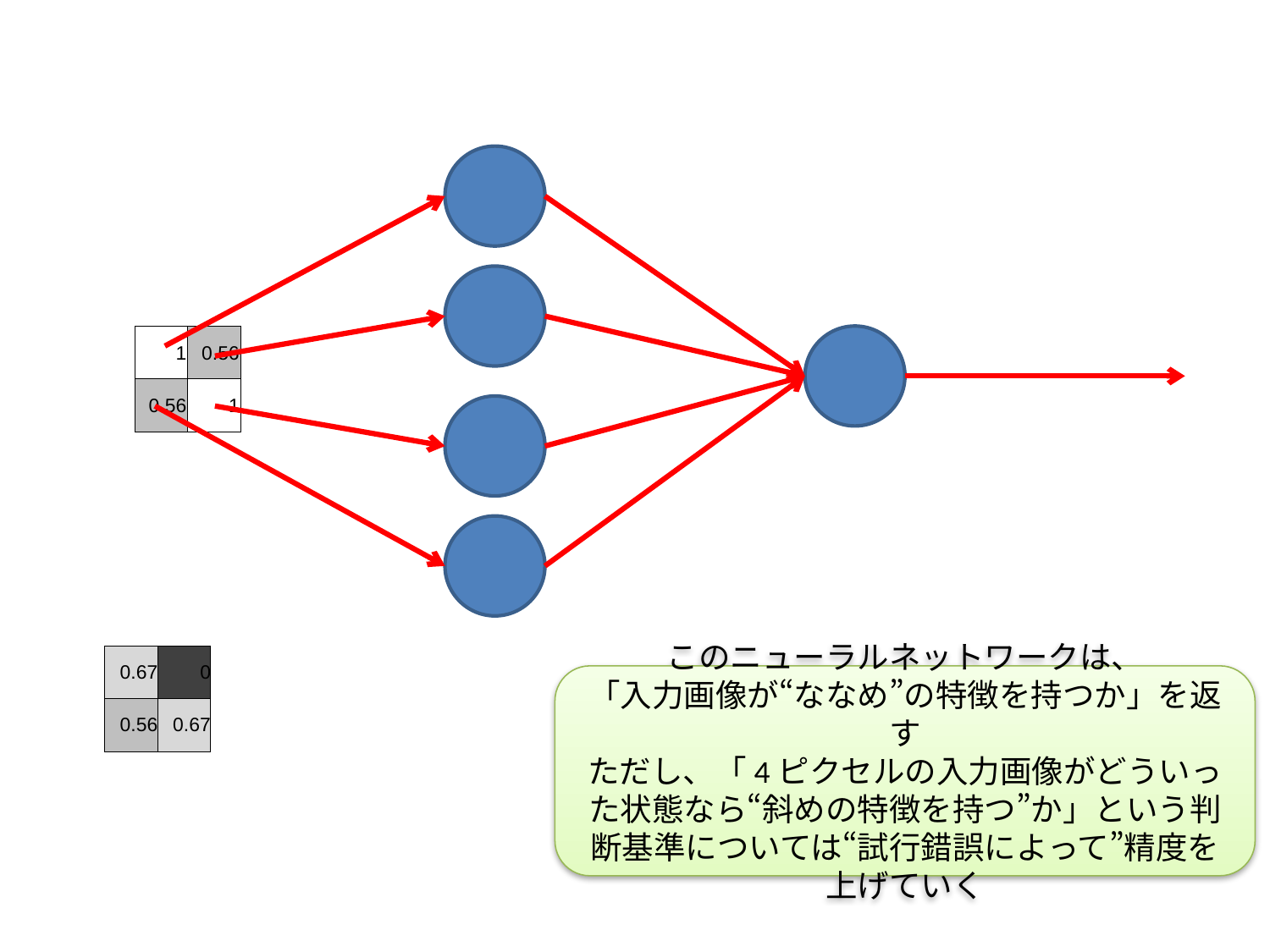

| 1 | 0.56 |
| --- | --- |
| 0.56 | 1 |

| 0.67 | 0 |
| --- | --- |
| 0.56 | 0.67 |
このニューラルネットワークは、
「入力画像が“ななめ”の特徴を持つか」を返す
ただし、「4ピクセルの入力画像がどういった状態なら“斜めの特徴を持つ”か」という判断基準については“試行錯誤によって”精度を上げていく